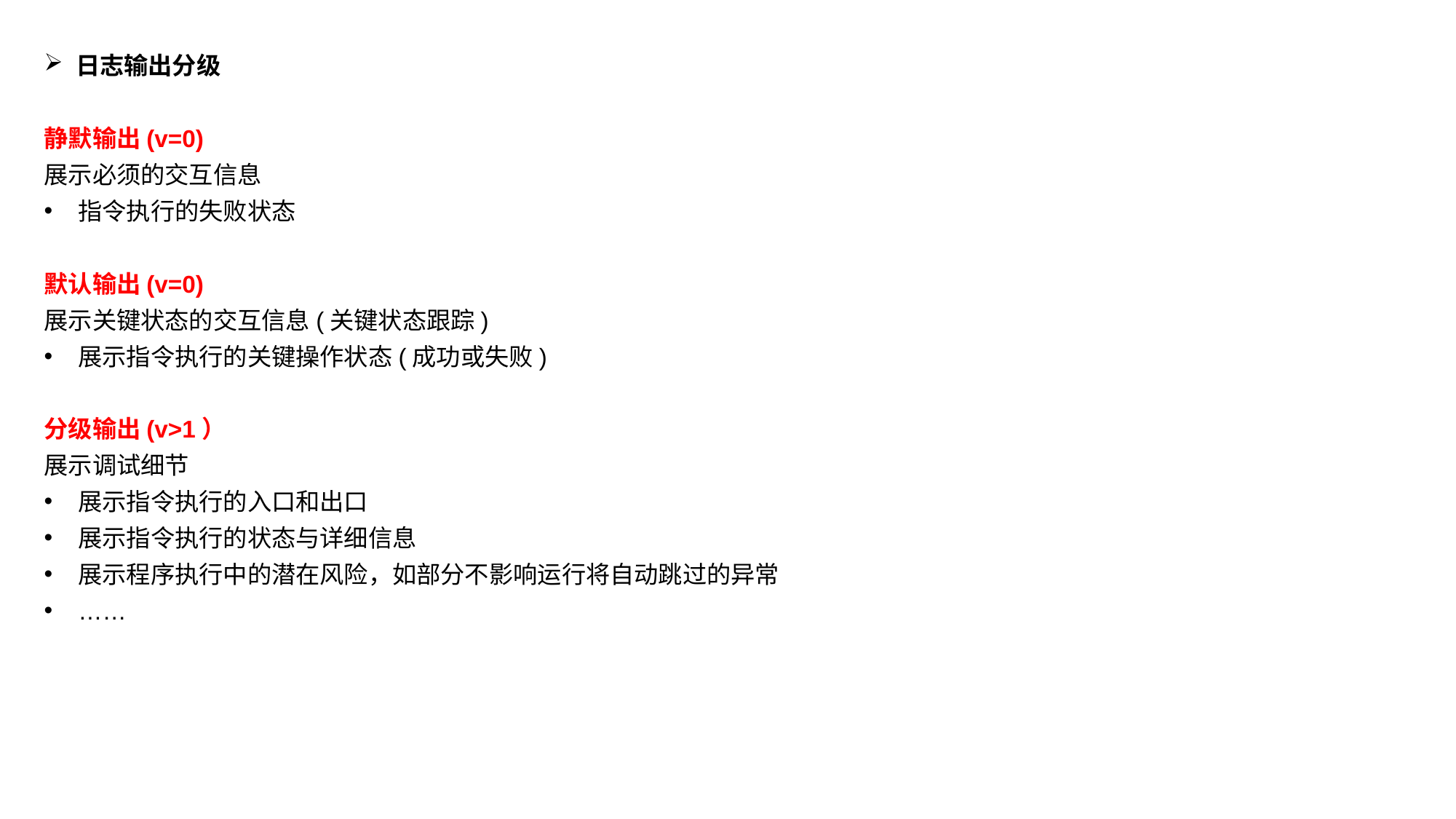

日志输出分级

静默输出(v=0)
展示必须的交互信息
指令执行的失败状态

默认输出(v=0)
展示关键状态的交互信息(关键状态跟踪)
展示指令执行的关键操作状态(成功或失败)

分级输出(v>1）
展示调试细节
展示指令执行的入口和出口
展示指令执行的状态与详细信息
展示程序执行中的潜在风险，如部分不影响运行将自动跳过的异常
……